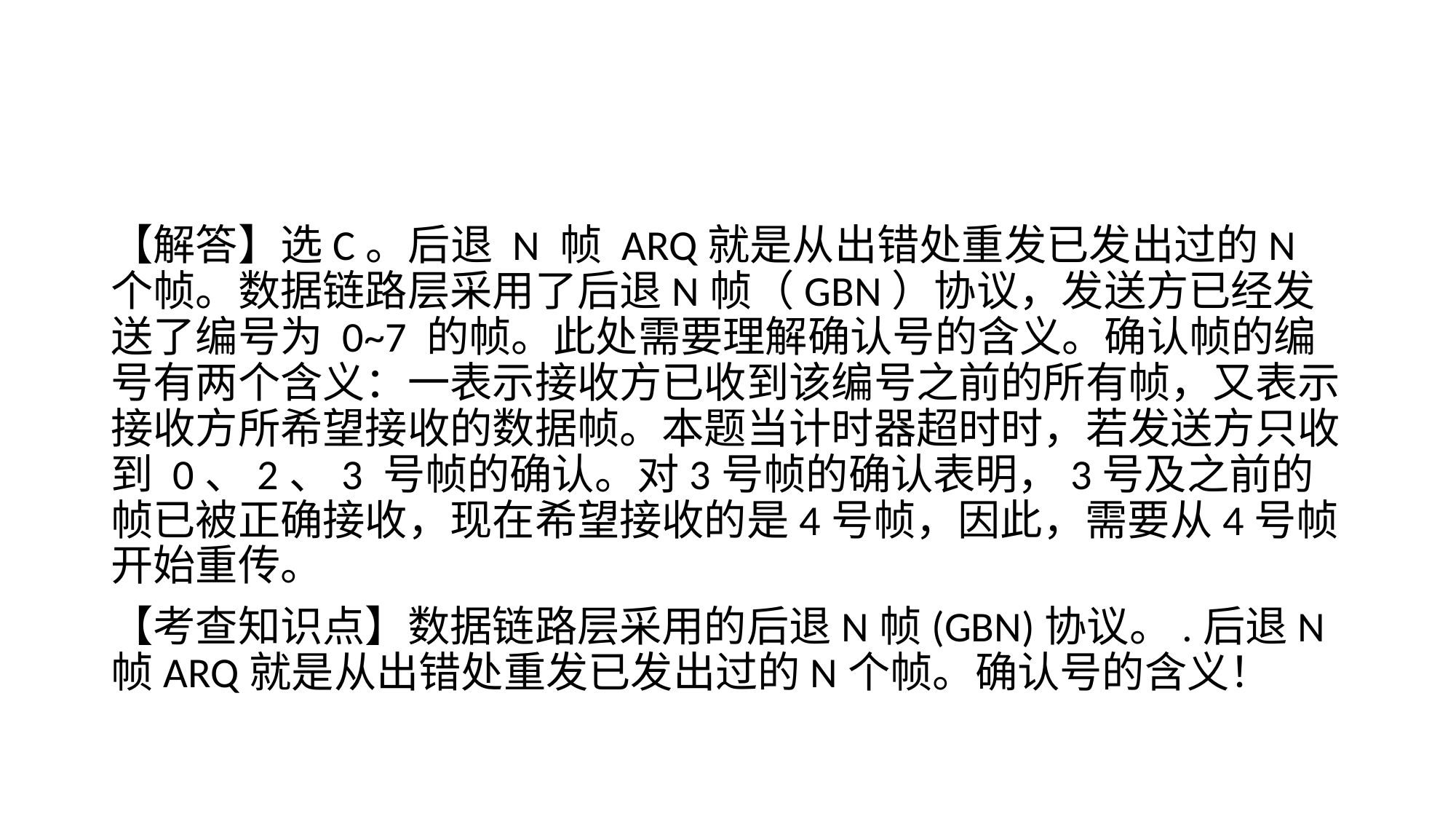

#
【解答】选C。后退 N 帧 ARQ就是从出错处重发已发出过的N个帧。数据链路层采用了后退N帧（GBN）协议，发送方已经发送了编号为 0~7 的帧。此处需要理解确认号的含义。确认帧的编号有两个含义：一表示接收方已收到该编号之前的所有帧，又表示接收方所希望接收的数据帧。本题当计时器超时时，若发送方只收到 0、2、3 号帧的确认。对3号帧的确认表明，3号及之前的帧已被正确接收，现在希望接收的是4号帧，因此，需要从4号帧开始重传。
【考查知识点】数据链路层采用的后退N帧(GBN)协议。.后退N帧ARQ就是从出错处重发已发出过的N个帧。确认号的含义！